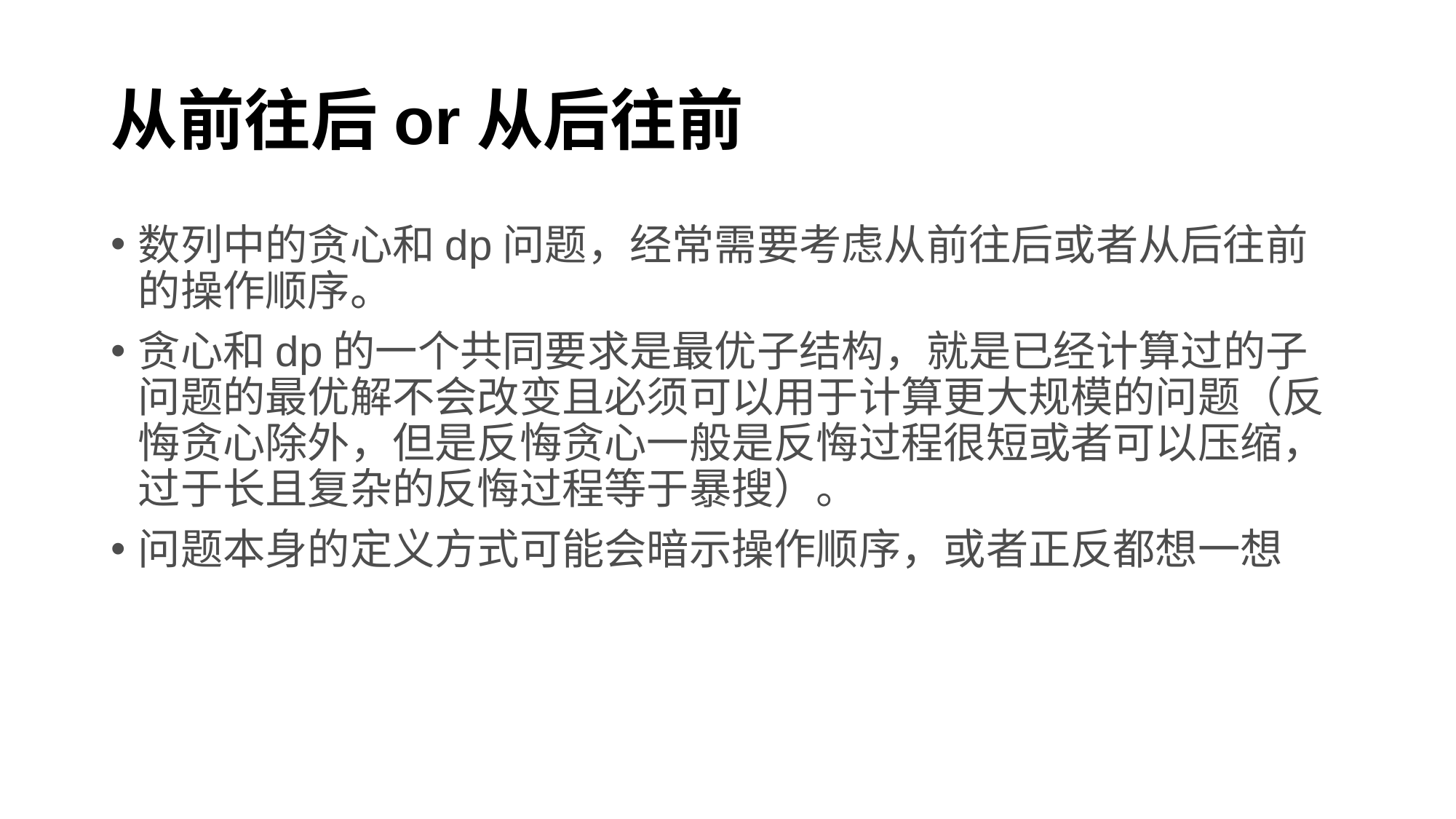

# 从前往后or从后往前
数列中的贪心和dp问题，经常需要考虑从前往后或者从后往前的操作顺序。
贪心和dp的一个共同要求是最优子结构，就是已经计算过的子问题的最优解不会改变且必须可以用于计算更大规模的问题（反悔贪心除外，但是反悔贪心一般是反悔过程很短或者可以压缩，过于长且复杂的反悔过程等于暴搜）。
问题本身的定义方式可能会暗示操作顺序，或者正反都想一想